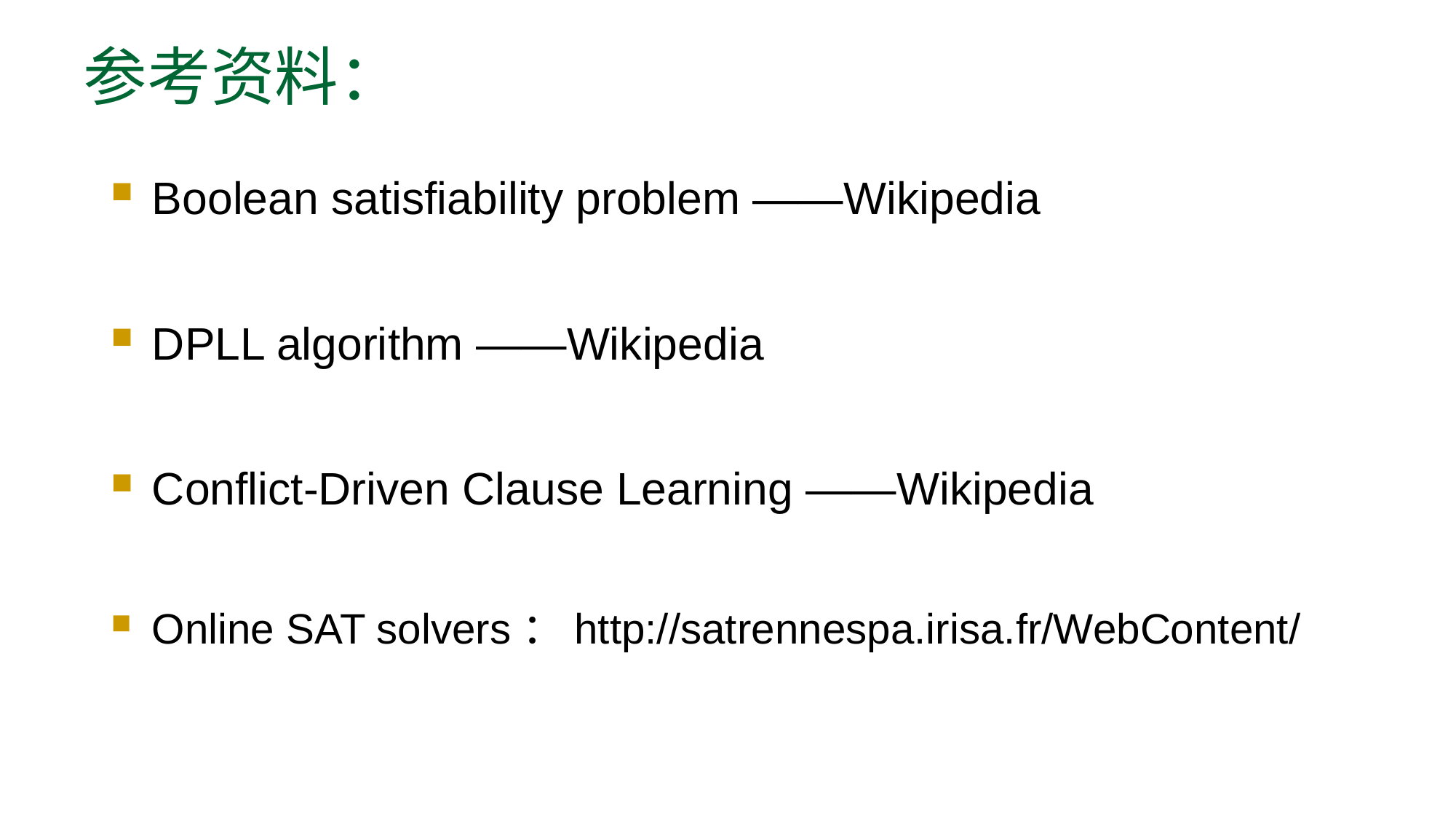

参考资料：
Boolean satisfiability problem ——Wikipedia

DPLL algorithm ——Wikipedia

Conflict-Driven Clause Learning ——Wikipedia

Online SAT solvers：http://satrennespa.irisa.fr/WebContent/